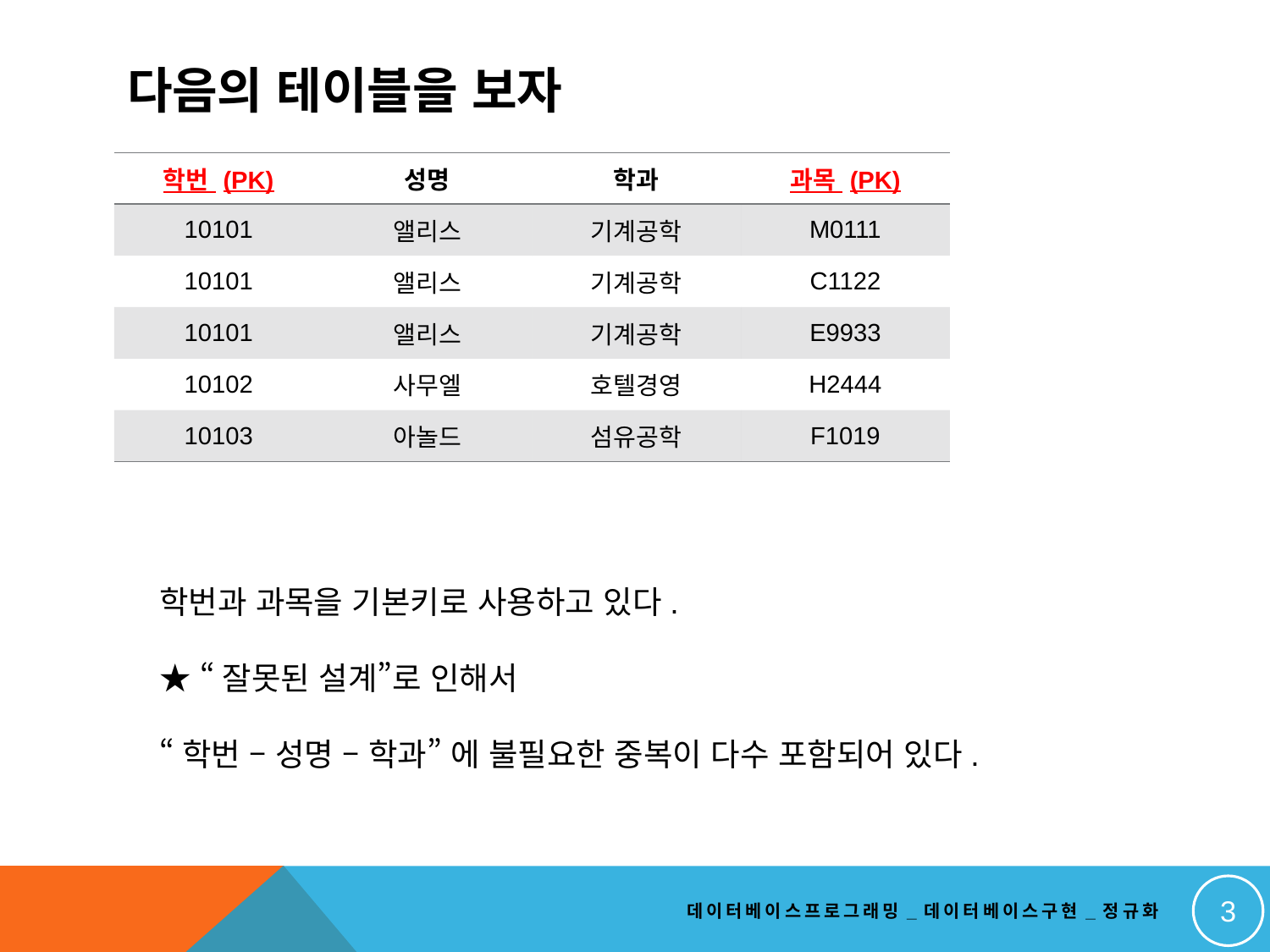

# 다음의 테이블을 보자
| 학번 (PK) | 성명 | 학과 | 과목 (PK) |
| --- | --- | --- | --- |
| 10101 | 앨리스 | 기계공학 | M0111 |
| 10101 | 앨리스 | 기계공학 | C1122 |
| 10101 | 앨리스 | 기계공학 | E9933 |
| 10102 | 사무엘 | 호텔경영 | H2444 |
| 10103 | 아놀드 | 섬유공학 | F1019 |
학번과 과목을 기본키로 사용하고 있다.

★ “잘못된 설계”로 인해서
“학번 – 성명 – 학과” 에 불필요한 중복이 다수 포함되어 있다.
3
데이터베이스프로그래밍_데이터베이스구현_정규화